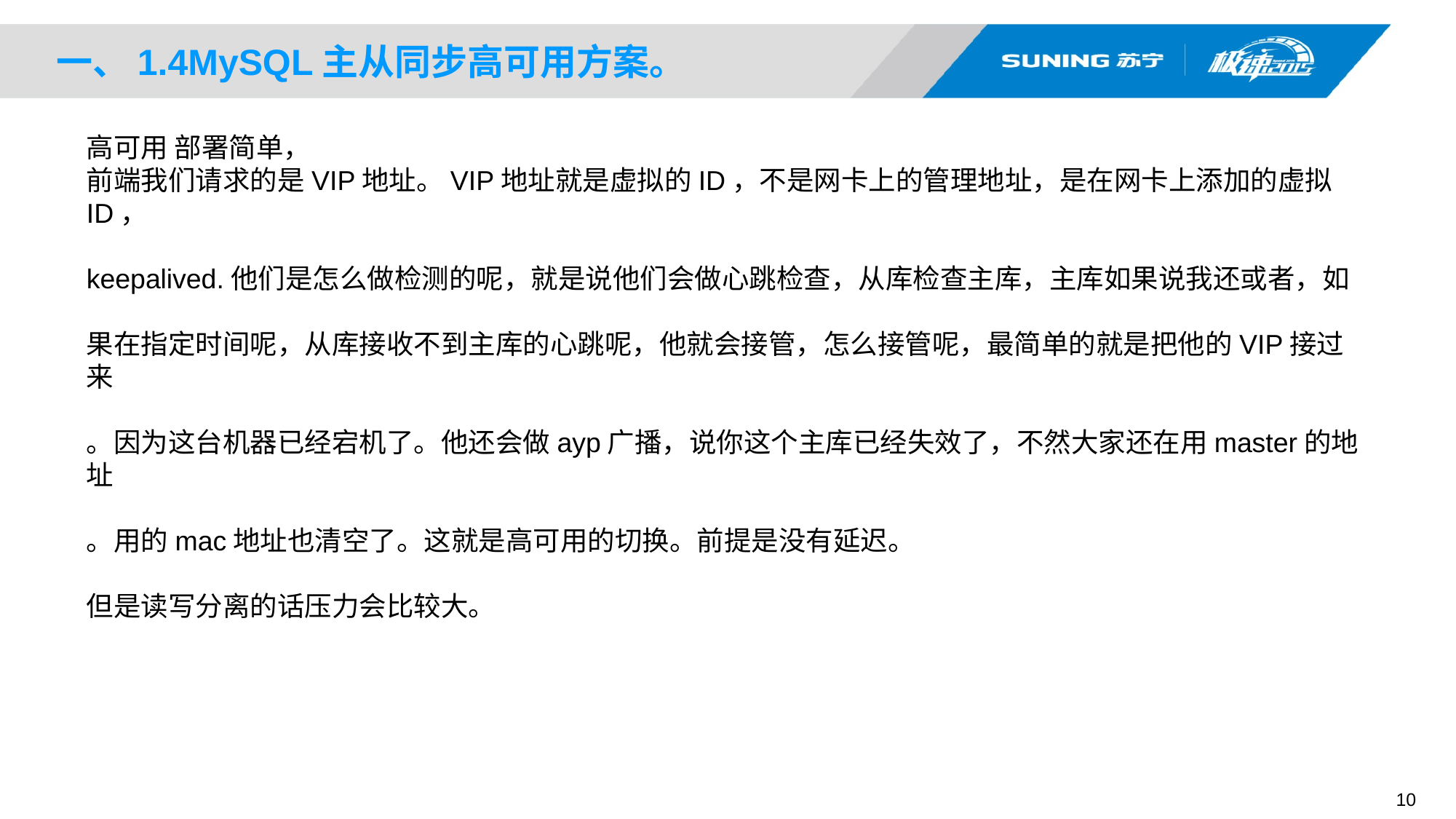

# 一、1.4MySQL主从同步高可用方案。
高可用 部署简单，
前端我们请求的是VIP地址。VIP地址就是虚拟的ID，不是网卡上的管理地址，是在网卡上添加的虚拟ID，

keepalived.他们是怎么做检测的呢，就是说他们会做心跳检查，从库检查主库，主库如果说我还或者，如

果在指定时间呢，从库接收不到主库的心跳呢，他就会接管，怎么接管呢，最简单的就是把他的VIP接过来

。因为这台机器已经宕机了。他还会做ayp广播，说你这个主库已经失效了，不然大家还在用master的地址

。用的mac地址也清空了。这就是高可用的切换。前提是没有延迟。

但是读写分离的话压力会比较大。